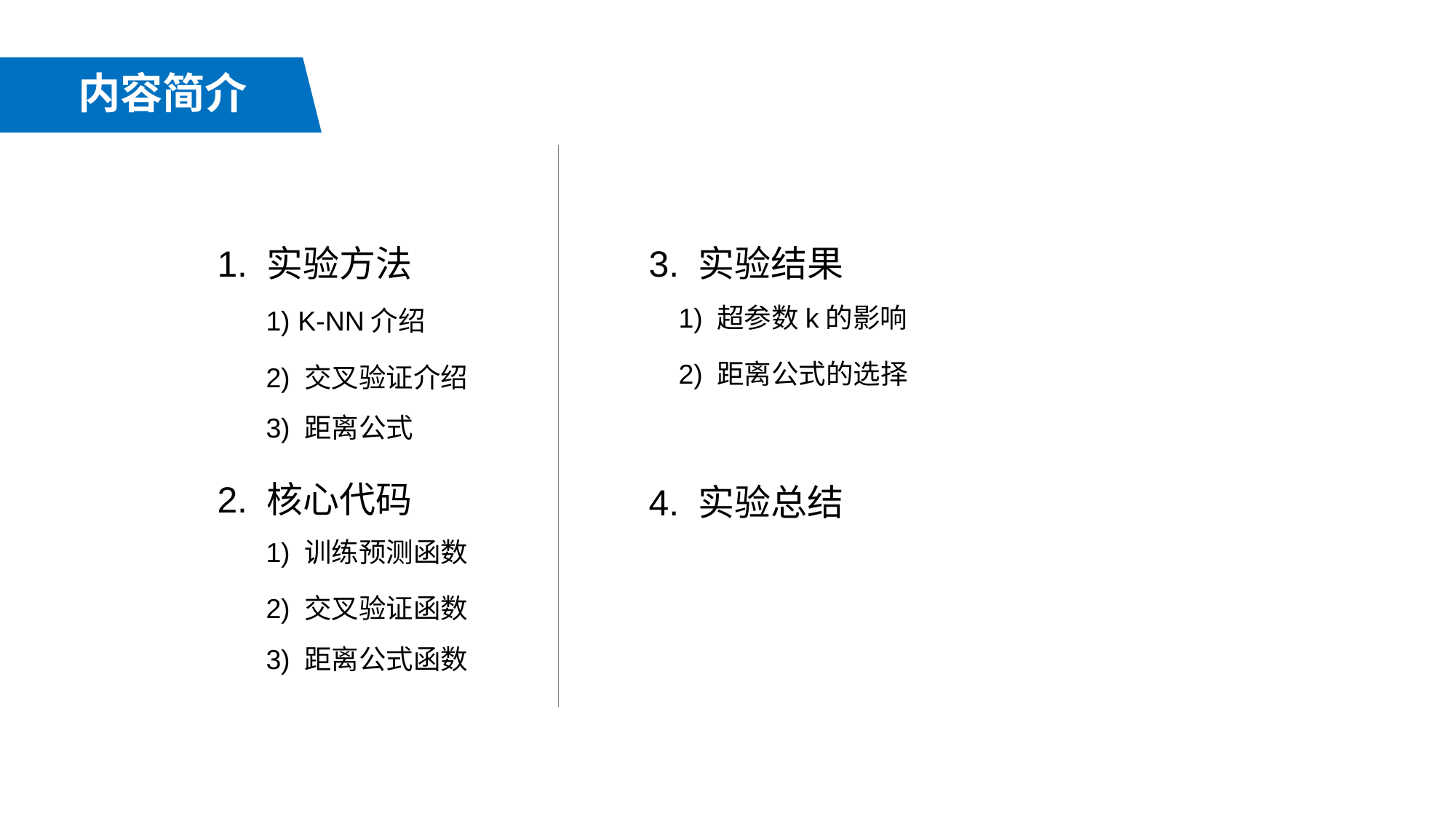

# 内容简介
1. 实验方法
3. 实验结果
1) 超参数k的影响
1) K-NN介绍
2) 距离公式的选择
2) 交叉验证介绍
3) 距离公式
2. 核心代码
4. 实验总结
1) 训练预测函数
2) 交叉验证函数
3) 距离公式函数